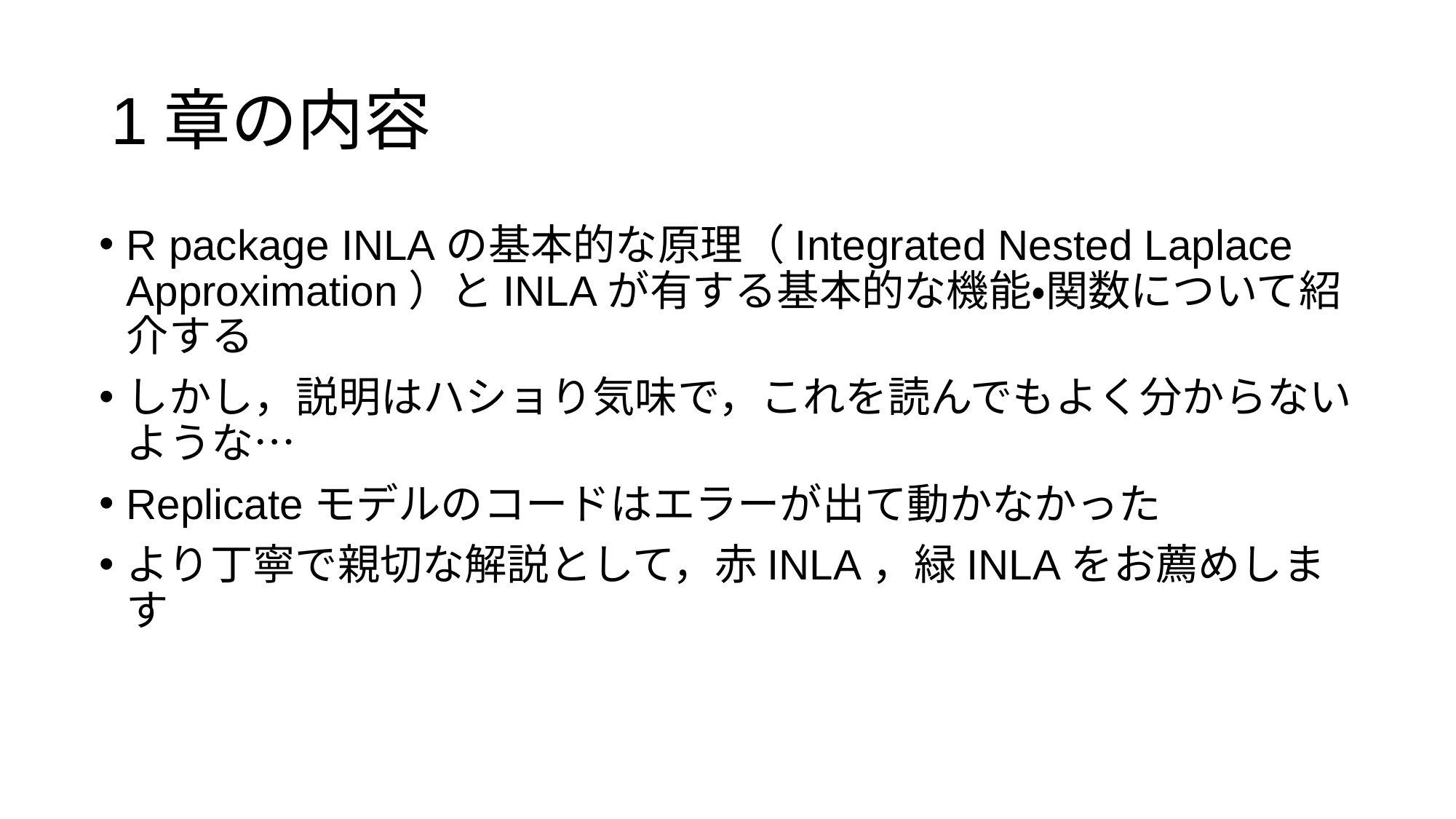

# 1章の内容
R package INLAの基本的な原理（Integrated Nested Laplace Approximation）とINLAが有する基本的な機能・関数について紹介する
しかし，説明はハショり気味で，これを読んでもよく分からないような…
Replicateモデルのコードはエラーが出て動かなかった
より丁寧で親切な解説として，赤INLA，緑INLAをお薦めします